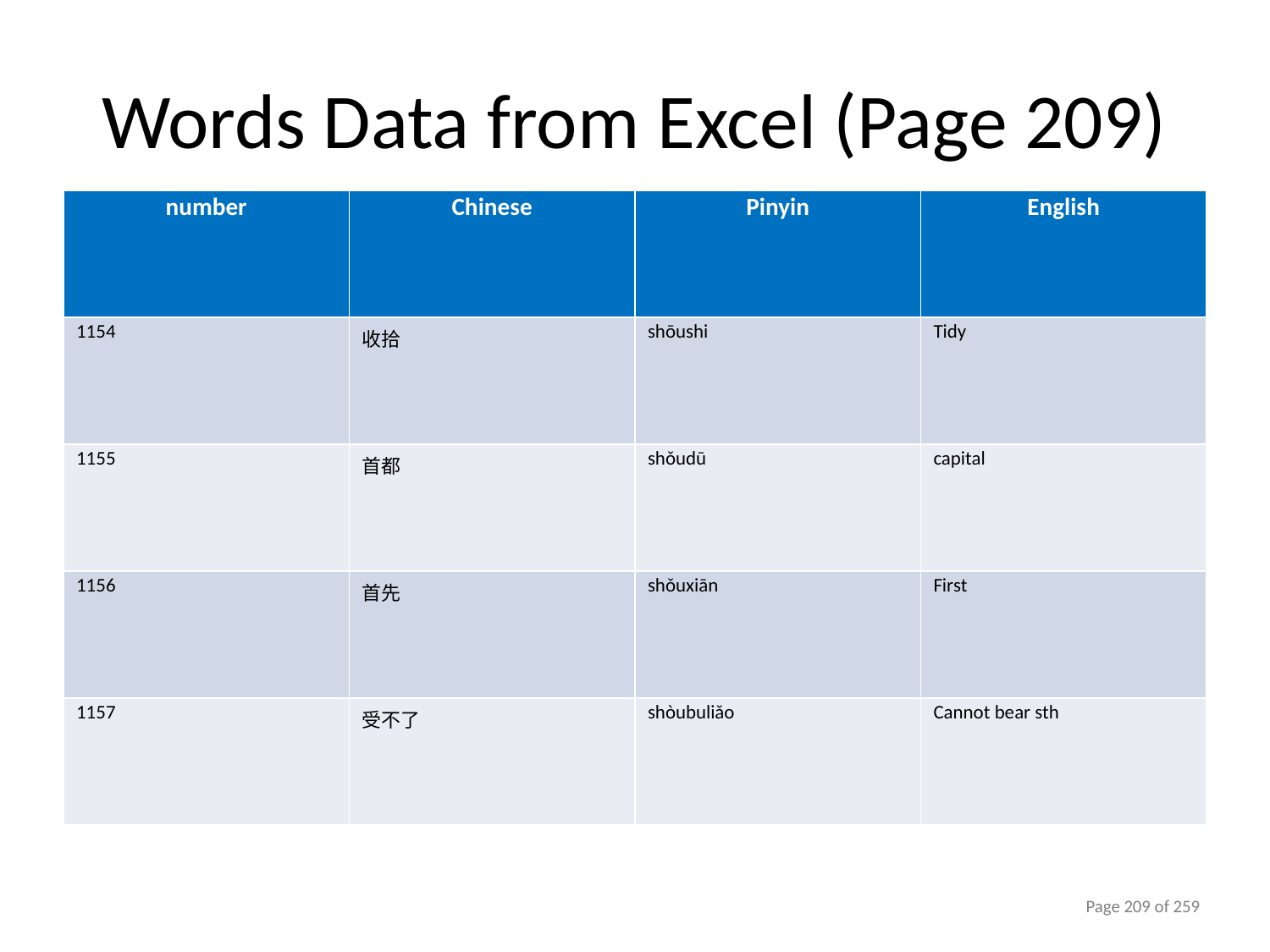

# Words Data from Excel (Page 209)
| number | Chinese | Pinyin | English |
| --- | --- | --- | --- |
| 1154 | 收拾 | shōushi | Tidy |
| 1155 | 首都 | shǒudū | capital |
| 1156 | 首先 | shǒuxiān | First |
| 1157 | 受不了 | shòubuliǎo | Cannot bear sth |

Page 209 of 259